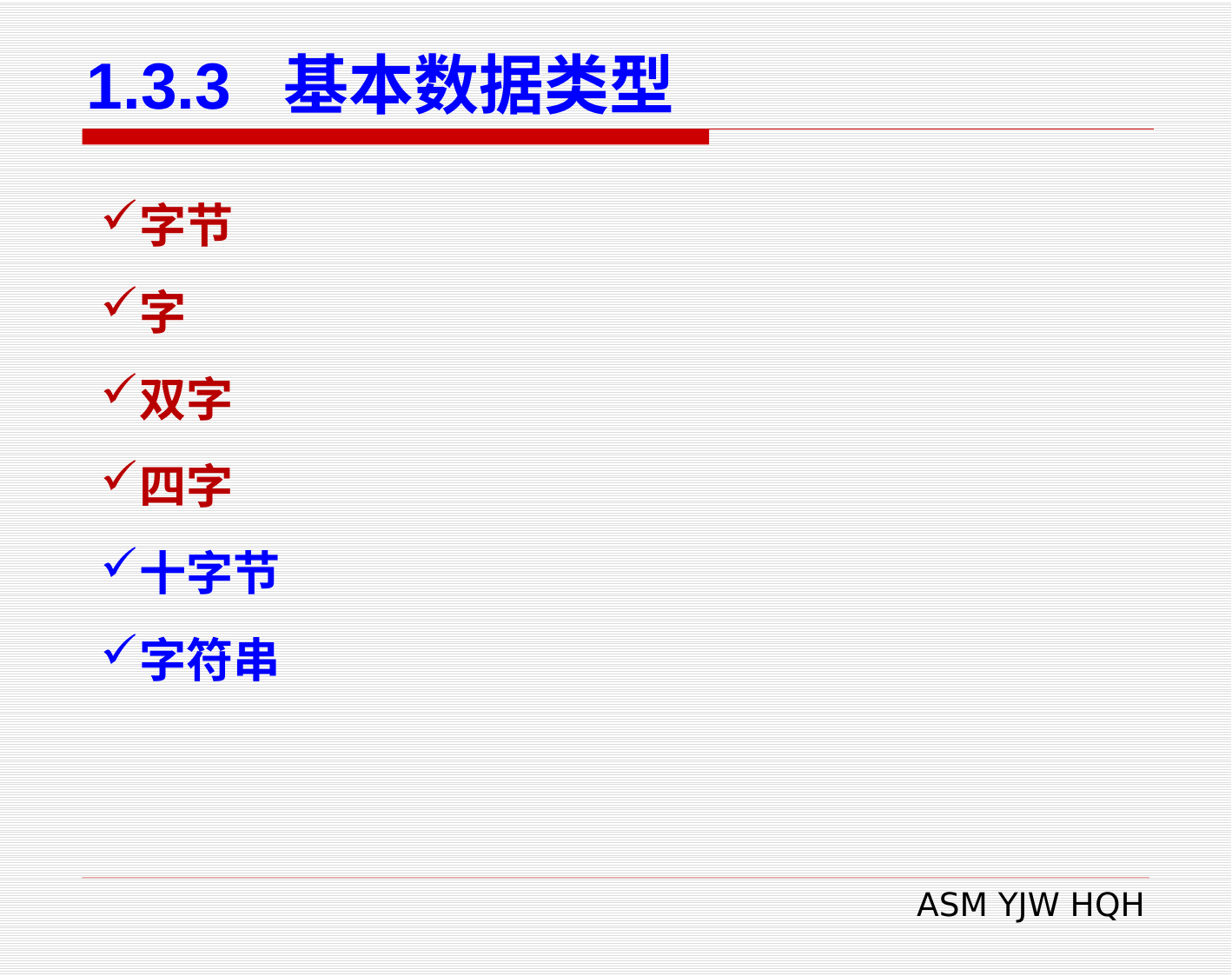

# 1.3.3  基本数据类型
字节
字
双字
四字
十字节
字符串